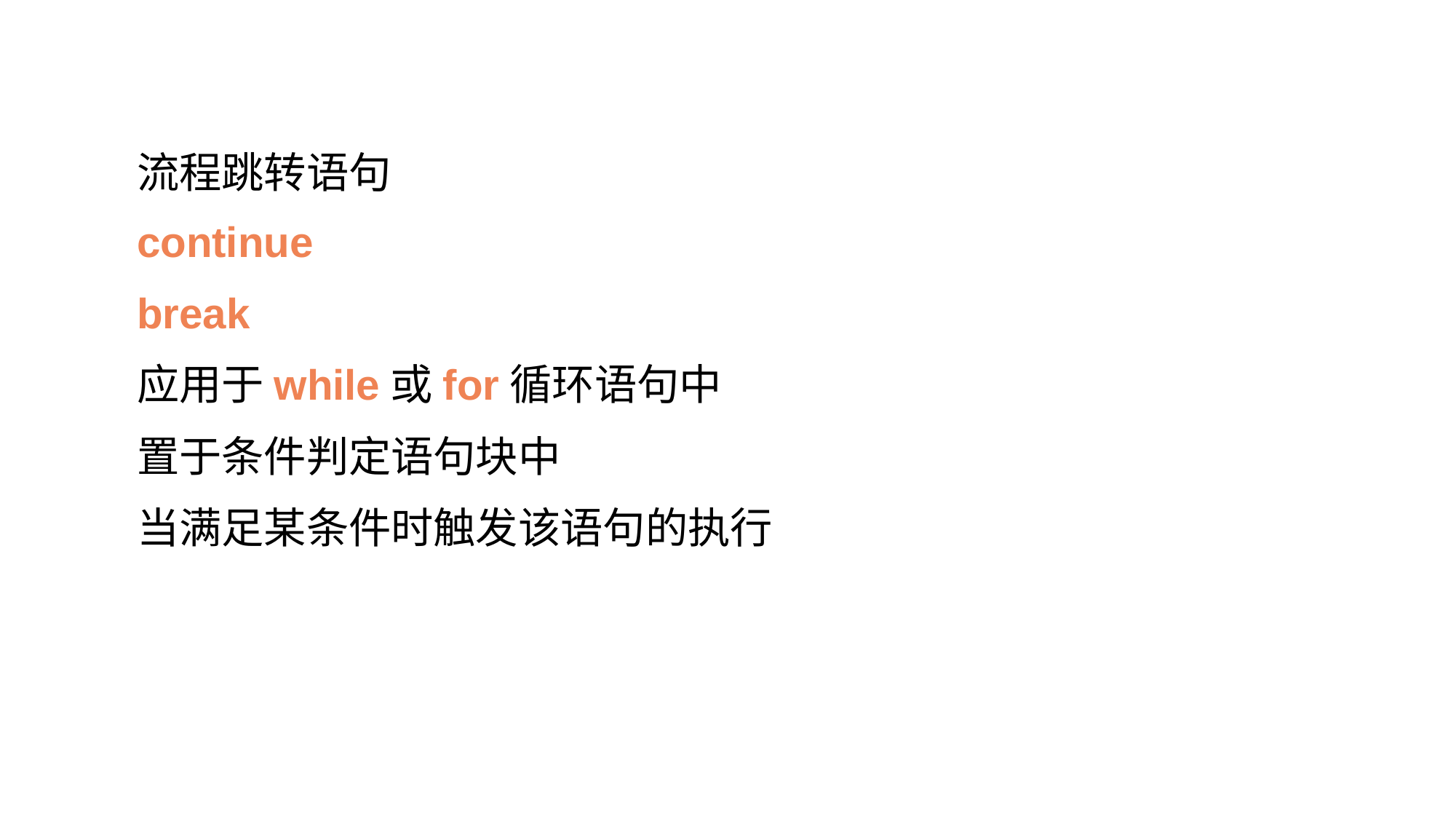

流程跳转语句
continue
break
应用于while或for循环语句中
置于条件判定语句块中
当满足某条件时触发该语句的执行